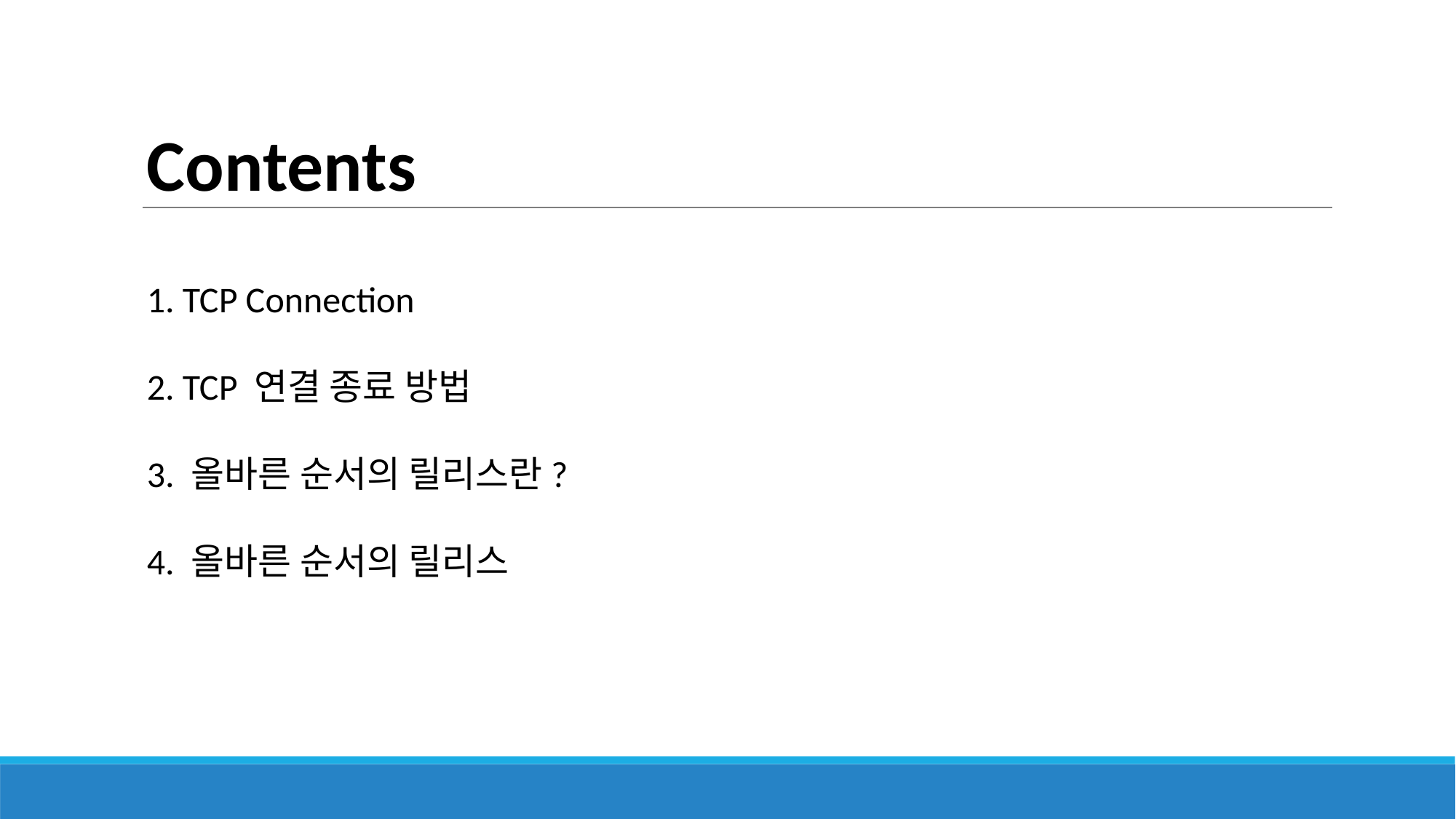

Contents
1. TCP Connection
2. TCP 연결 종료 방법
3. 올바른 순서의 릴리스란?
4. 올바른 순서의 릴리스